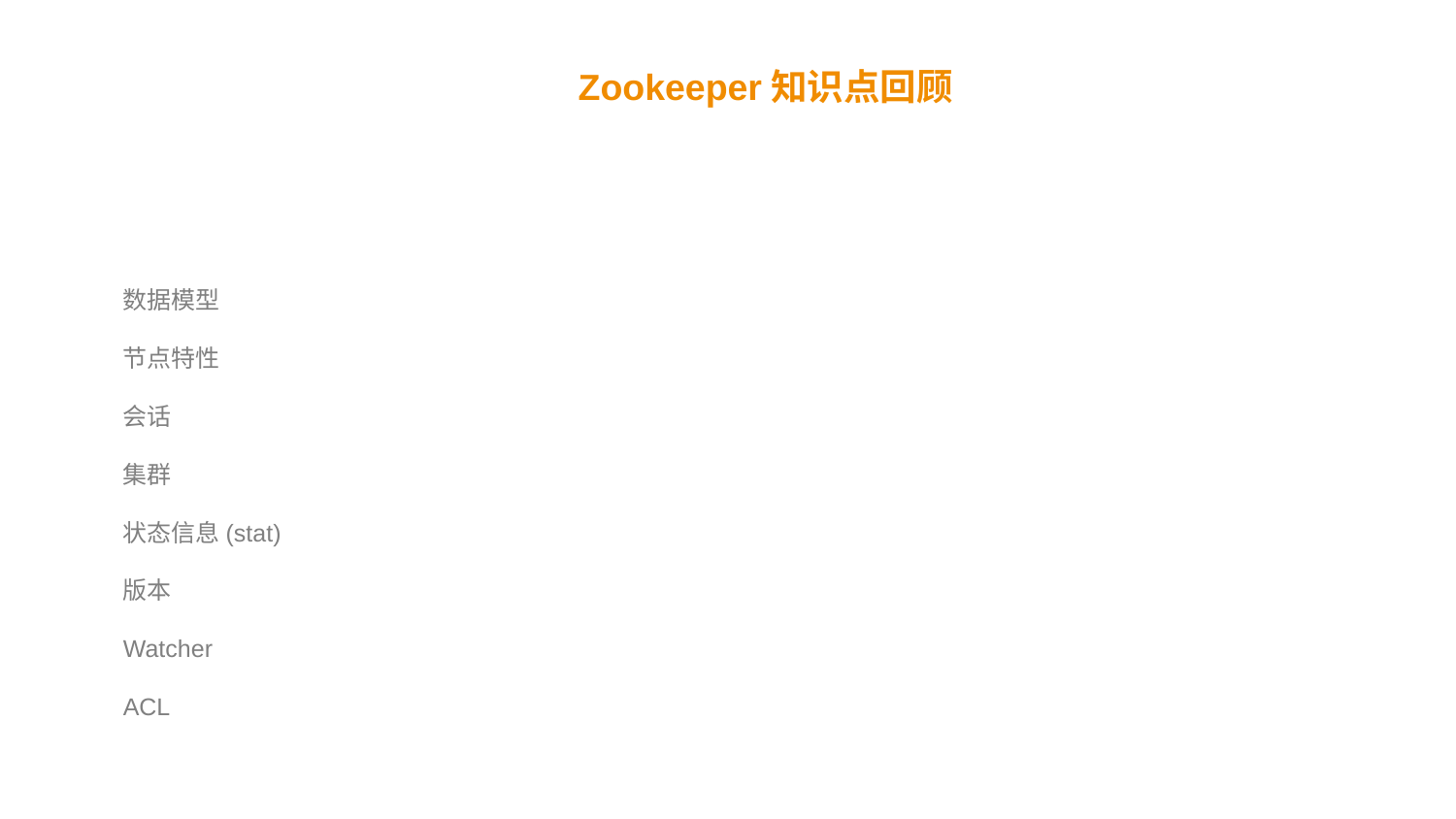

Zookeeper知识点回顾

数据模型
节点特性
会话
集群
状态信息(stat)
版本
Watcher
ACL